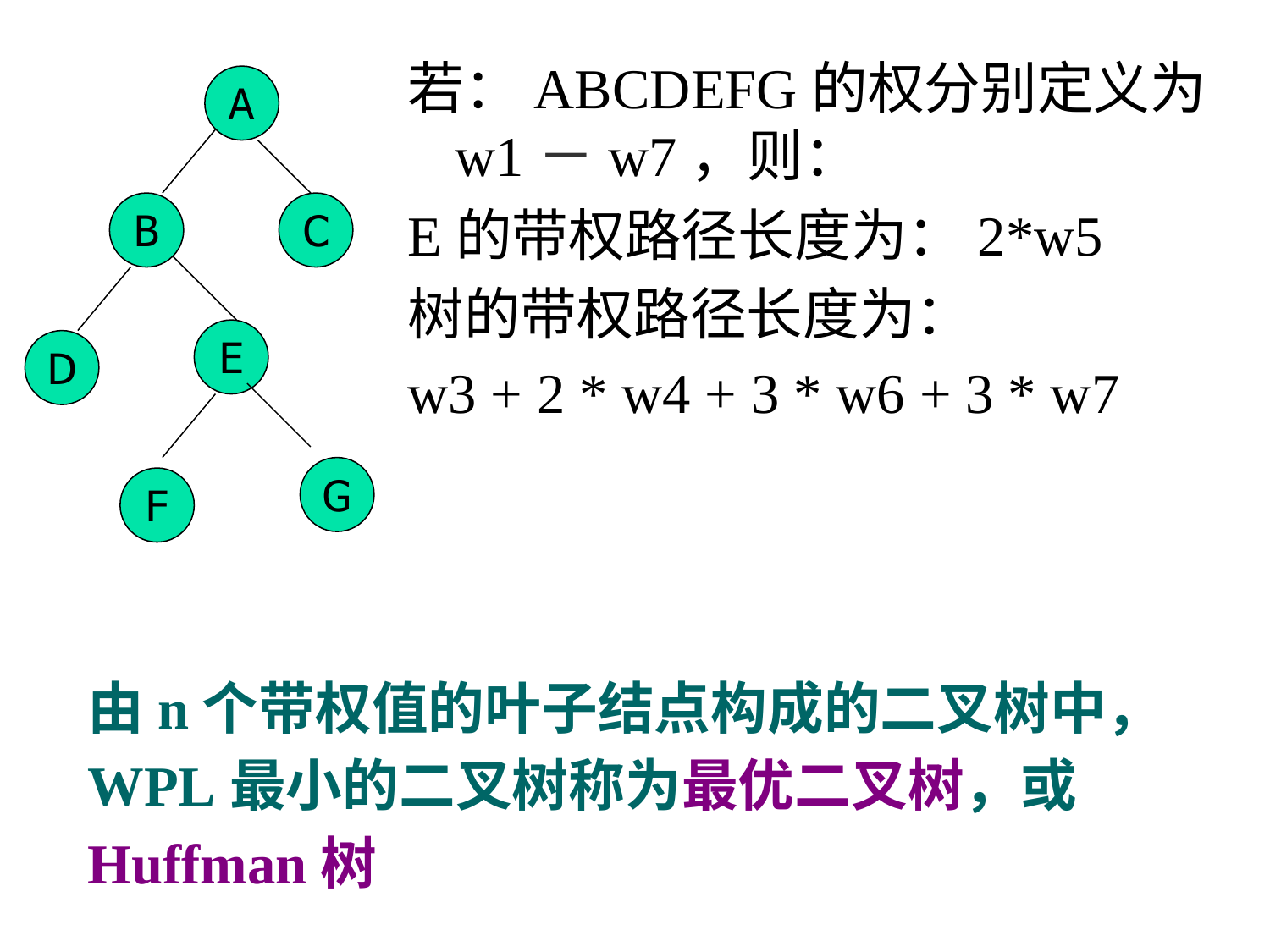

若：ABCDEFG的权分别定义为w1－w7，则：
E的带权路径长度为：2*w5
树的带权路径长度为：
w3 + 2 * w4 + 3 * w6 + 3 * w7
A

B
C

E
D

G
F
由n个带权值的叶子结点构成的二叉树中，WPL最小的二叉树称为最优二叉树，或Huffman树